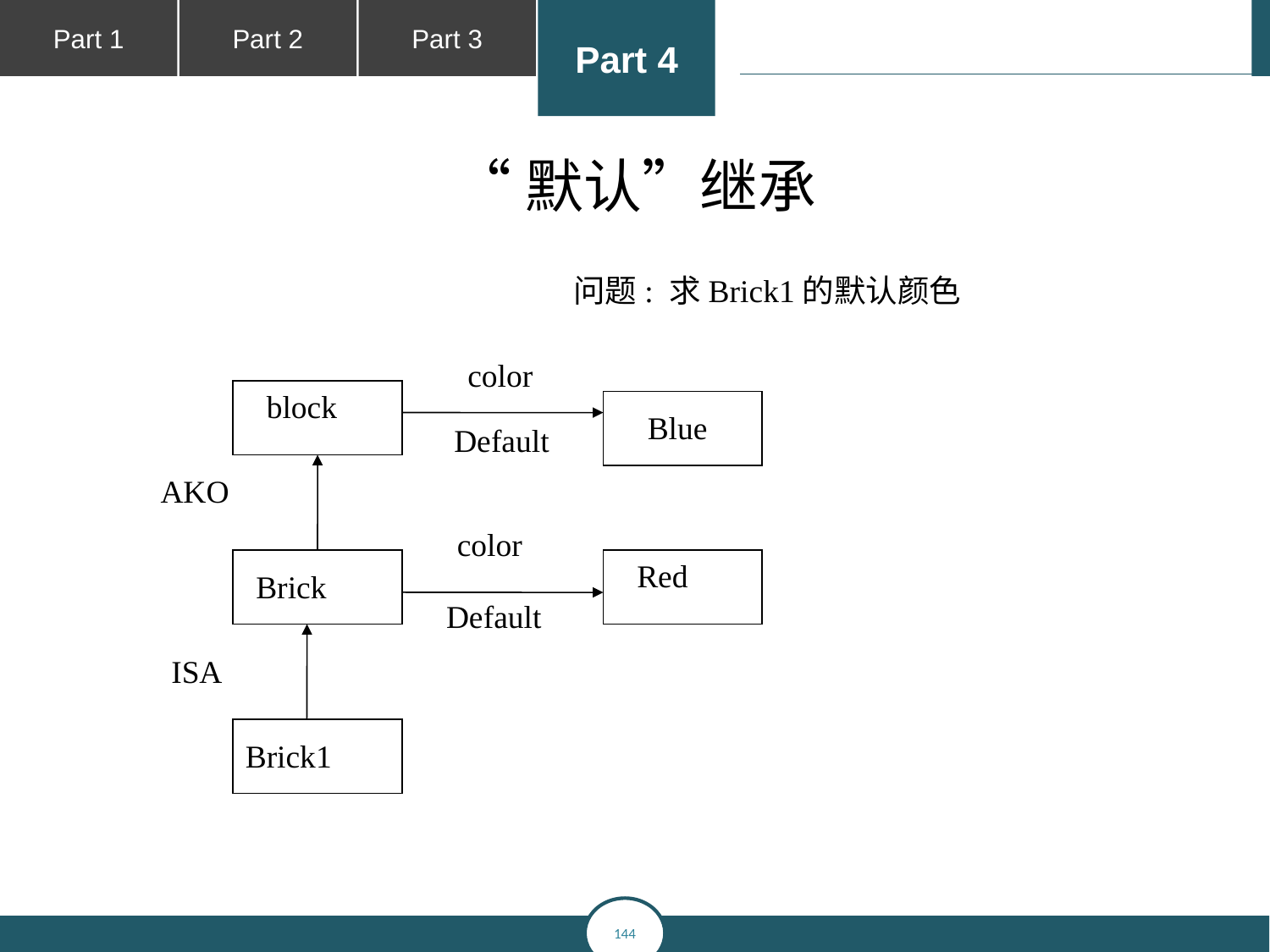

“默认”继承
问题: 求Brick1的默认颜色
color

block

Blue

Default

AKO
color

Red
Brick
Default

ISA

Brick1